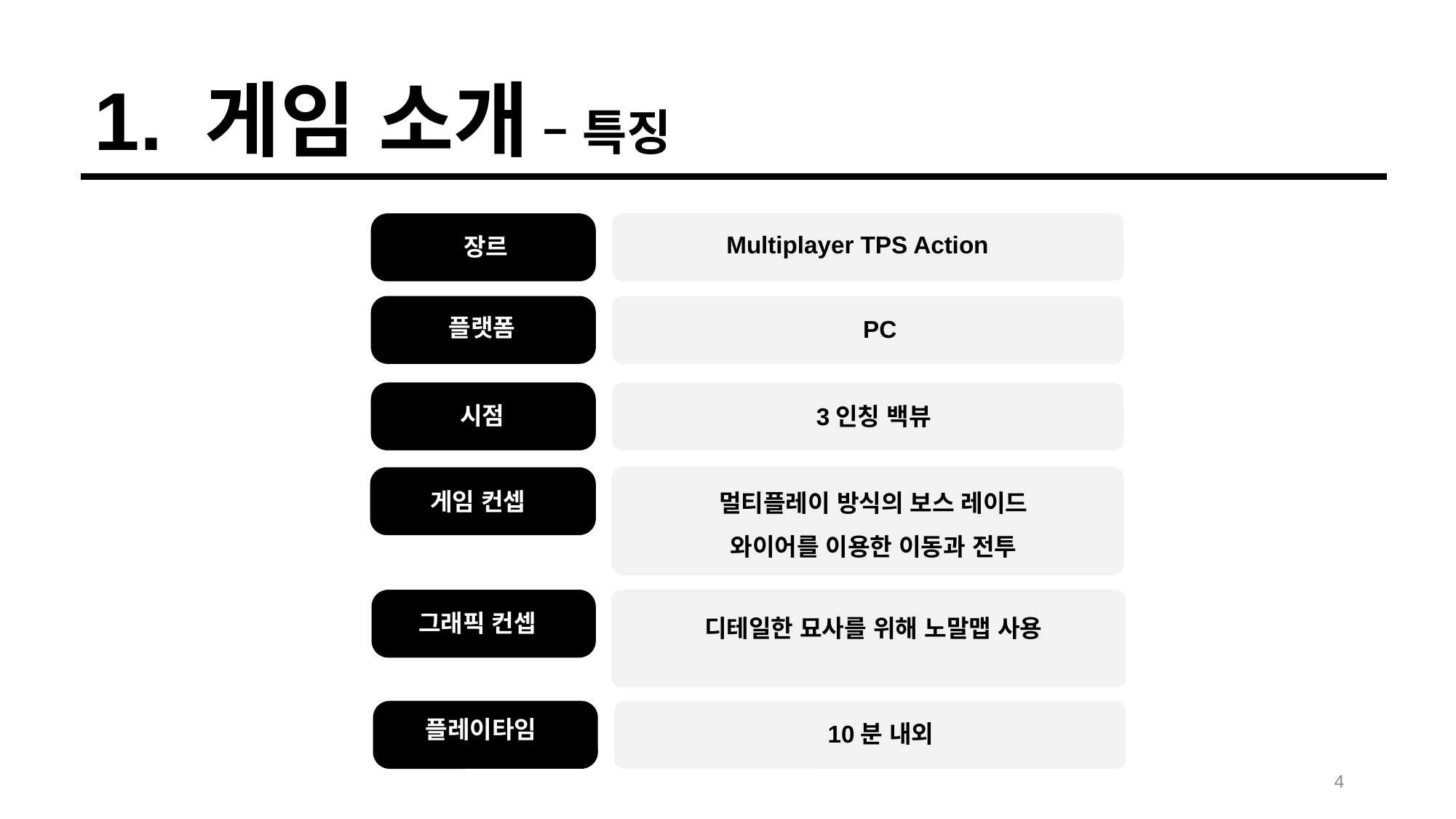

1. 게임 소개 – 특징

Multiplayer TPS Action
장르

플랫폼
PC

시점
3인칭 백뷰

멀티플레이 방식의 보스 레이드
와이어를 이용한 이동과 전투

게임 컨셉

그래픽 컨셉

디테일한 묘사를 위해 노말맵 사용

플레이타임
10분 내외
4